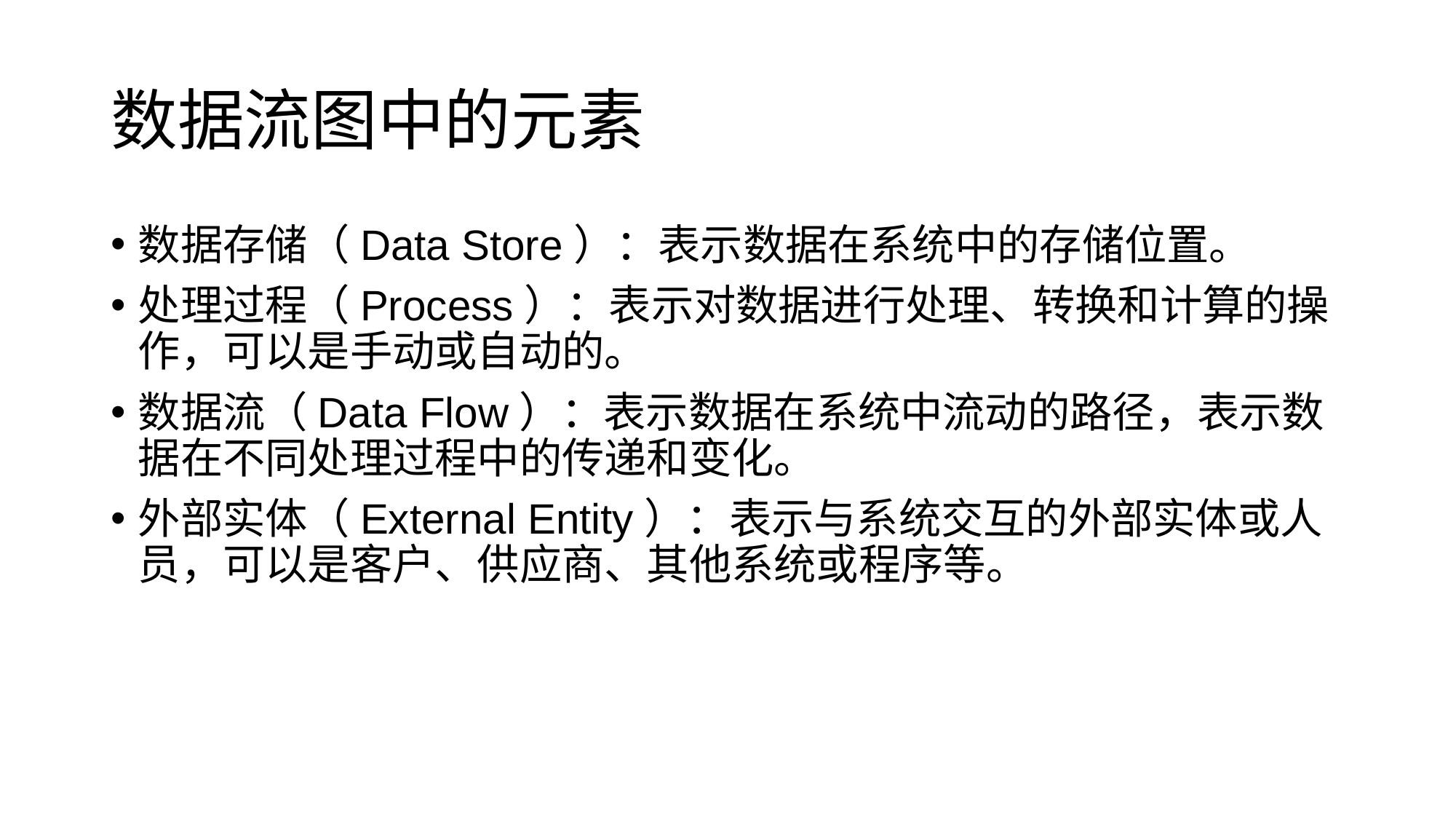

# 数据流图中的元素
数据存储（Data Store）：表示数据在系统中的存储位置。
处理过程（Process）：表示对数据进行处理、转换和计算的操作，可以是手动或自动的。
数据流（Data Flow）：表示数据在系统中流动的路径，表示数据在不同处理过程中的传递和变化。
外部实体（External Entity）：表示与系统交互的外部实体或人员，可以是客户、供应商、其他系统或程序等。